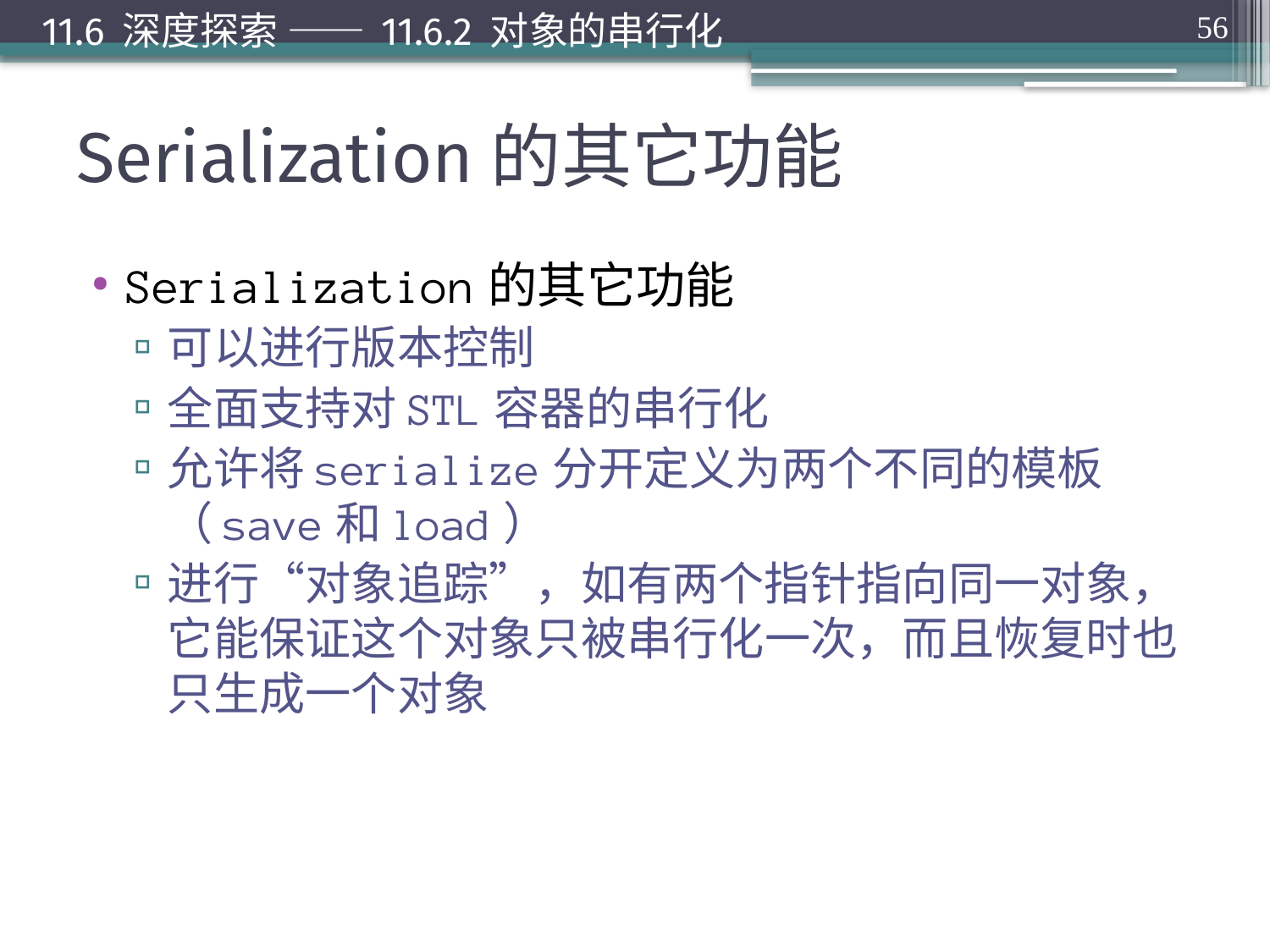

11.6 深度探索 —— 11.6.2 对象的串行化
56
# Serialization的其它功能
Serialization的其它功能
可以进行版本控制
全面支持对STL容器的串行化
允许将serialize分开定义为两个不同的模板（save和load）
进行“对象追踪”，如有两个指针指向同一对象，它能保证这个对象只被串行化一次，而且恢复时也只生成一个对象